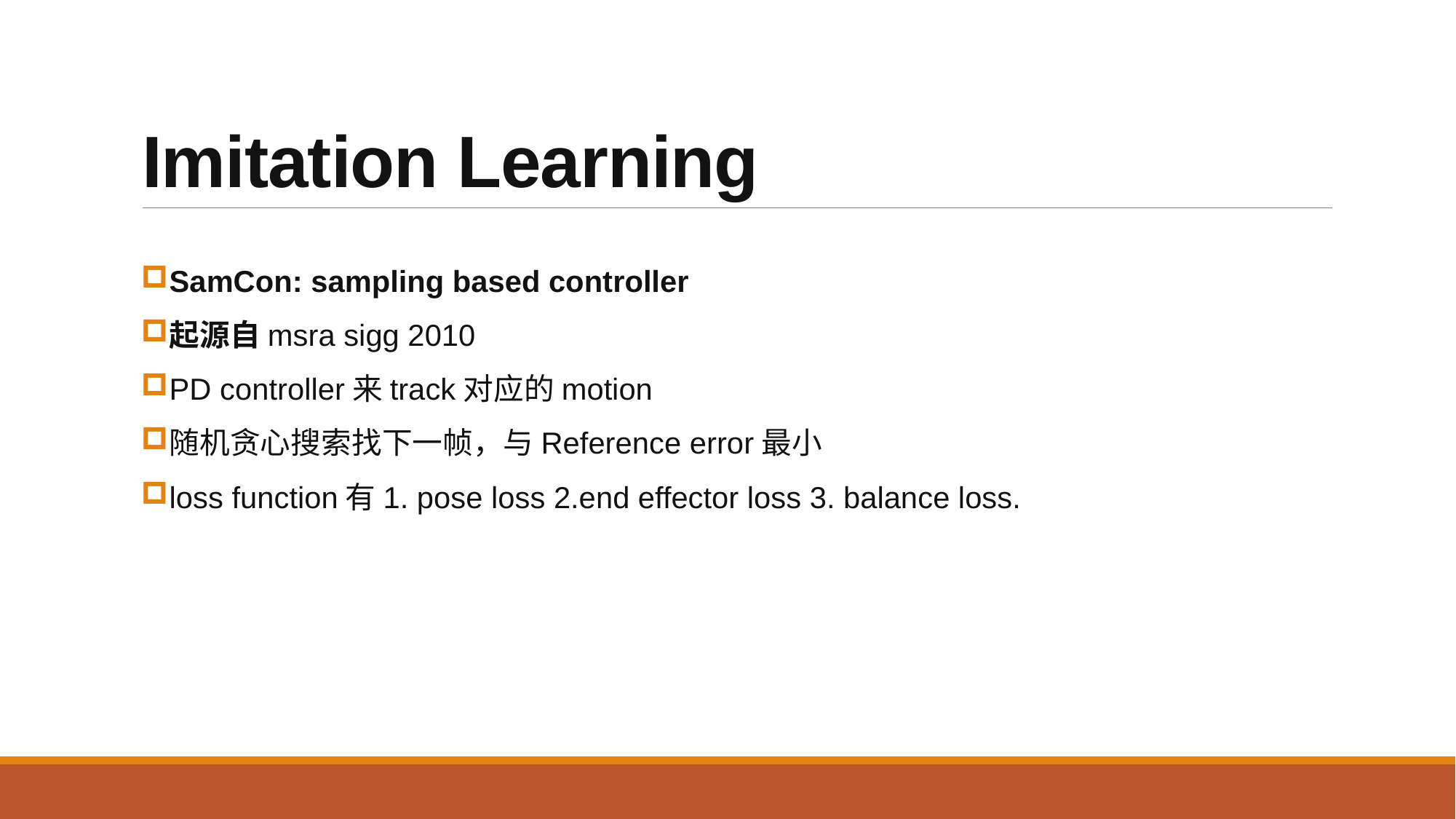

# Imitation Learning
SamCon: sampling based controller
起源自msra sigg 2010
PD controller来track对应的motion
随机贪心搜索找下一帧，与Reference error最小
loss function有1. pose loss 2.end effector loss 3. balance loss.